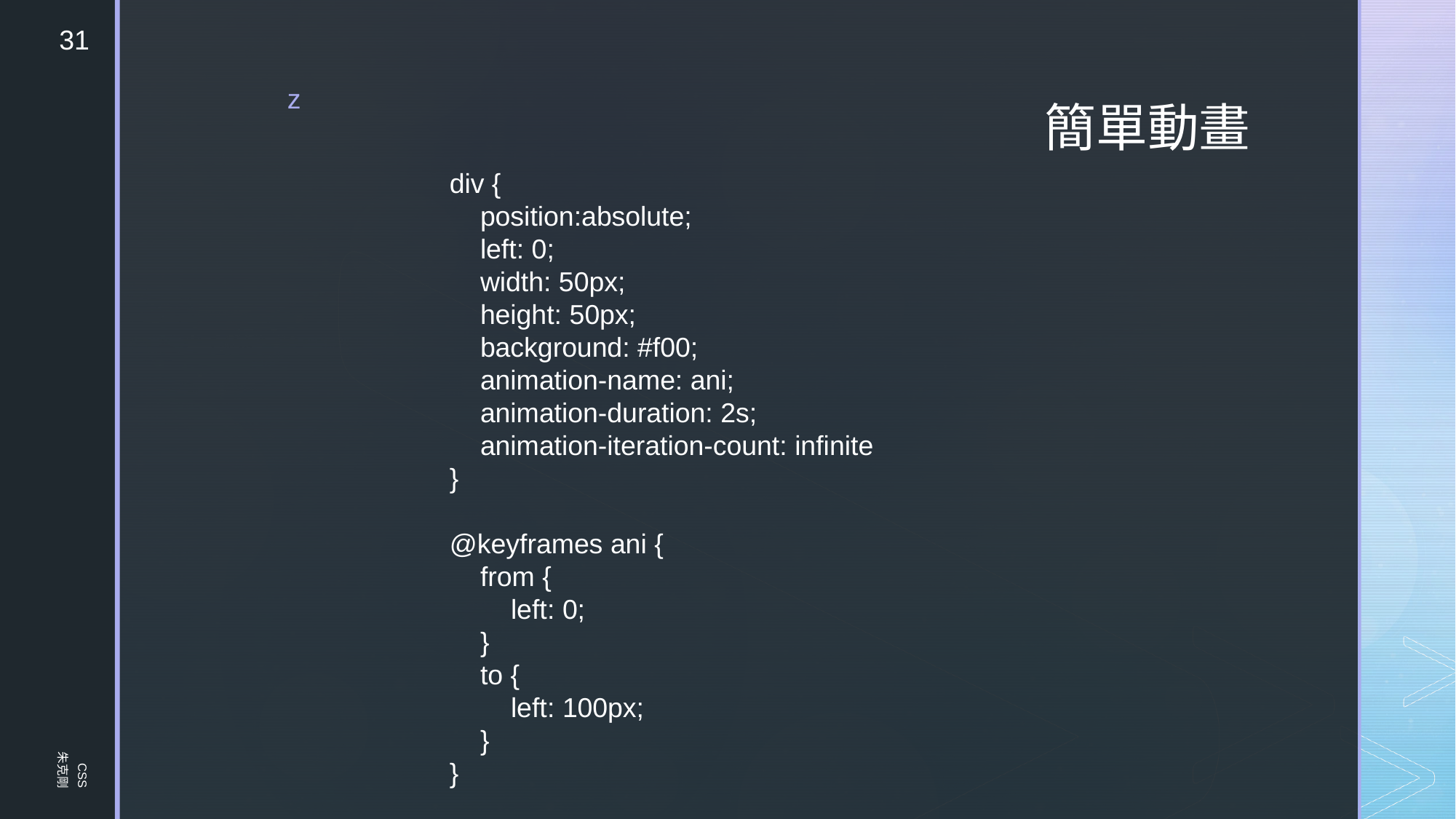

31
# 簡單動畫
div {
    position:absolute;
    left: 0;
    width: 50px;
    height: 50px;
    background: #f00;
    animation-name: ani;
    animation-duration: 2s;
    animation-iteration-count: infinite
}

@keyframes ani {
    from {
        left: 0;
    }
    to {
        left: 100px;
    }
}
CSS
朱克剛